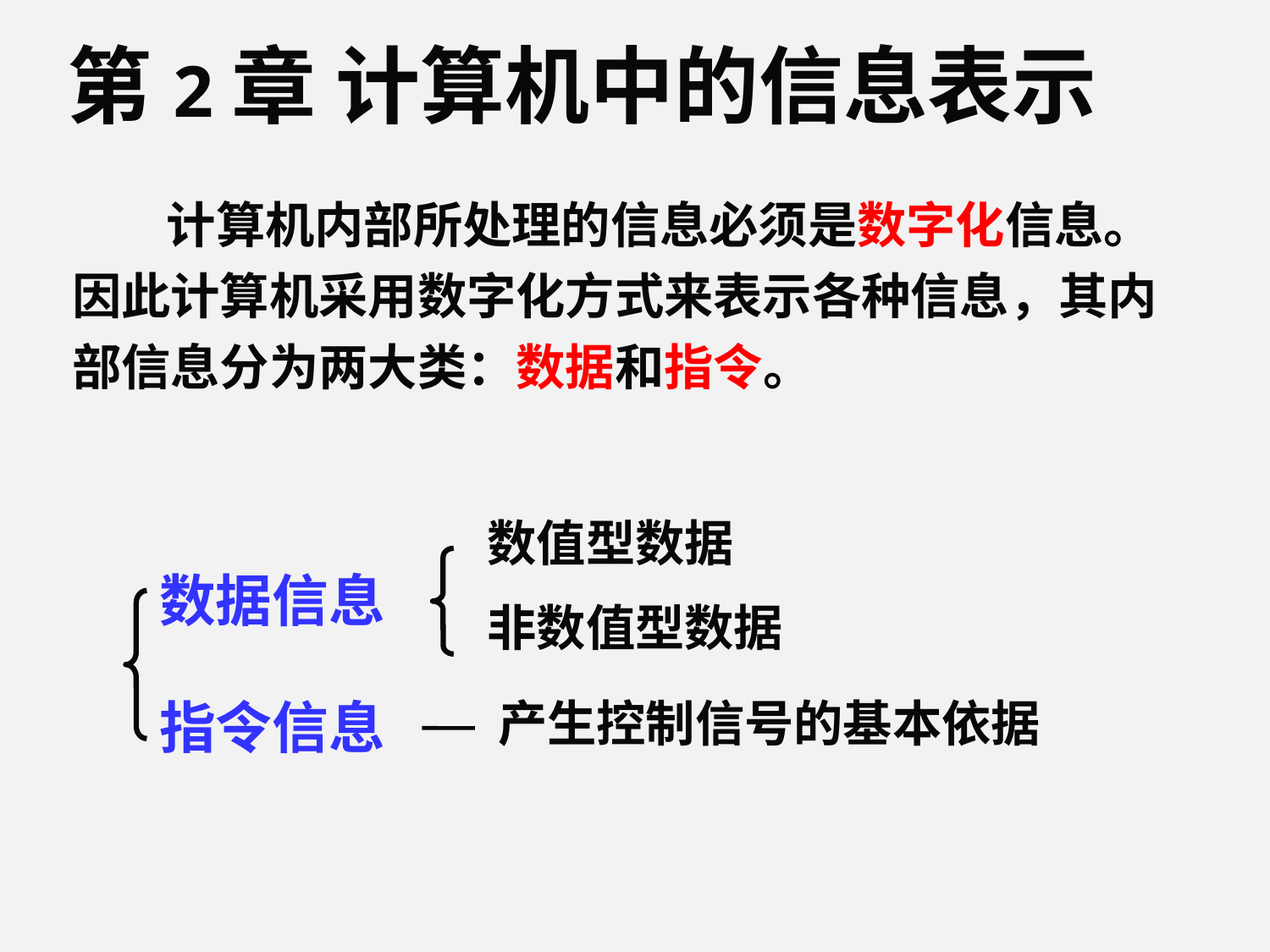

第2章 计算机中的信息表示
    计算机内部所处理的信息必须是数字化信息。因此计算机采用数字化方式来表示各种信息，其内部信息分为两大类：数据和指令。
数值型数据

数据信息

非数值型数据
指令信息
产生控制信号的基本依据

1